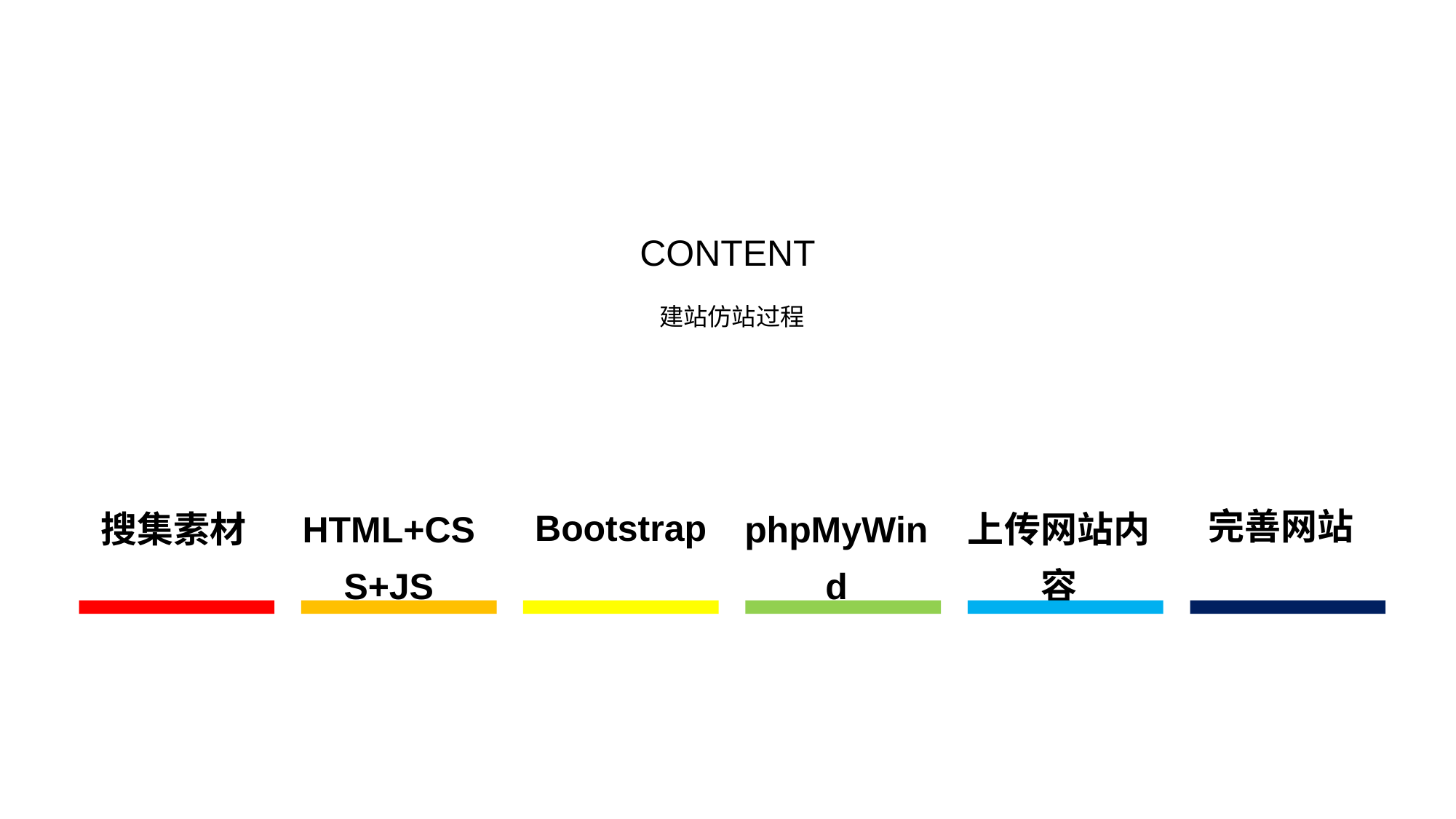

CONTENT
建站仿站过程
完善网站
Bootstrap
搜集素材
HTML+CSS+JS
phpMyWind
上传网站内容